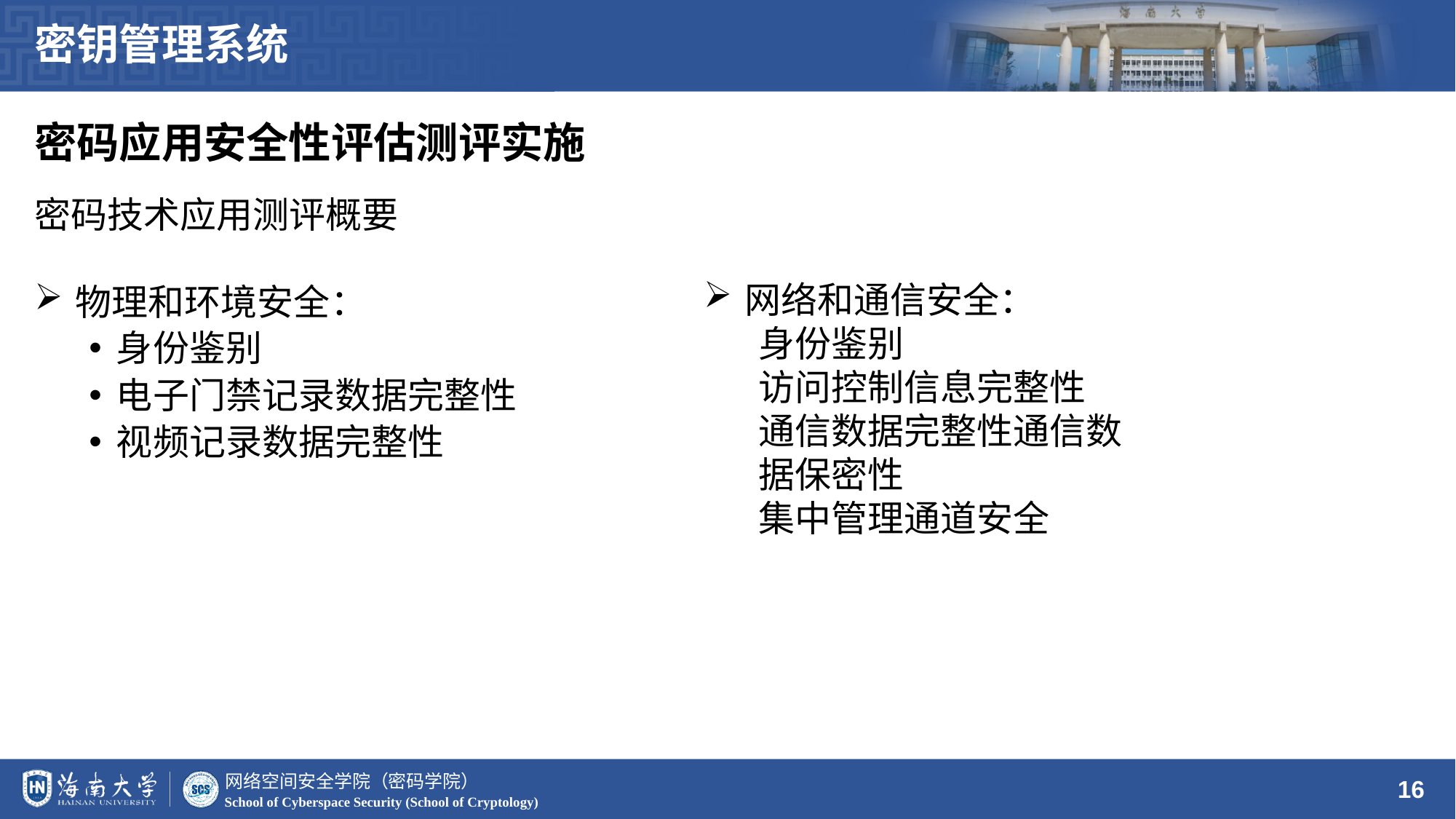

密钥管理系统

密码应用安全性评估测评实施

密码技术应用测评概要

物理和环境安全：
身份鉴别
电子门禁记录数据完整性
视频记录数据完整性

网络和通信安全：
身份鉴别
访问控制信息完整性
通信数据完整性通信数据保密性
集中管理通道安全

16